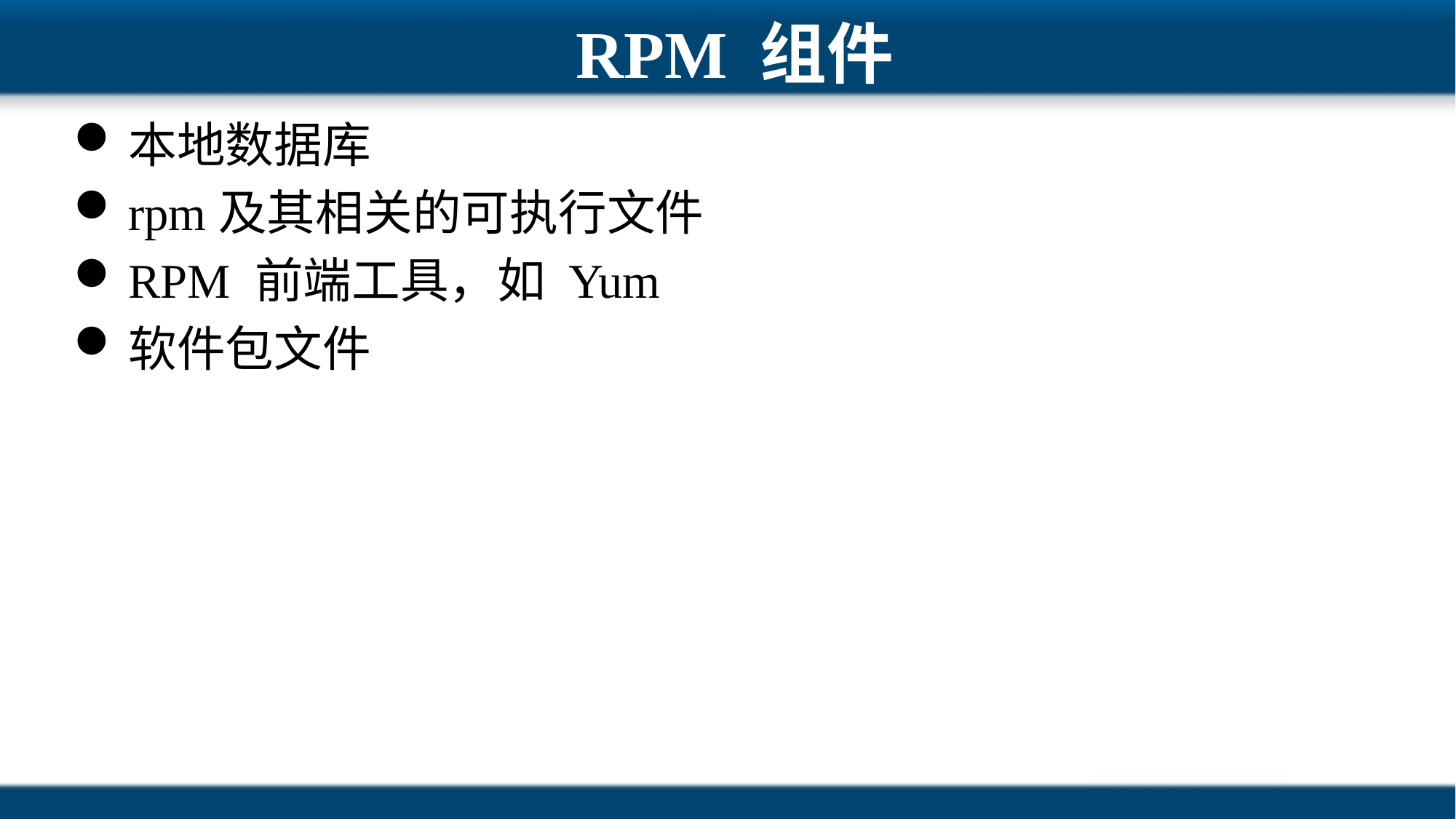

# RPM 组件
本地数据库
rpm及其相关的可执行文件
RPM 前端工具，如 Yum
软件包文件